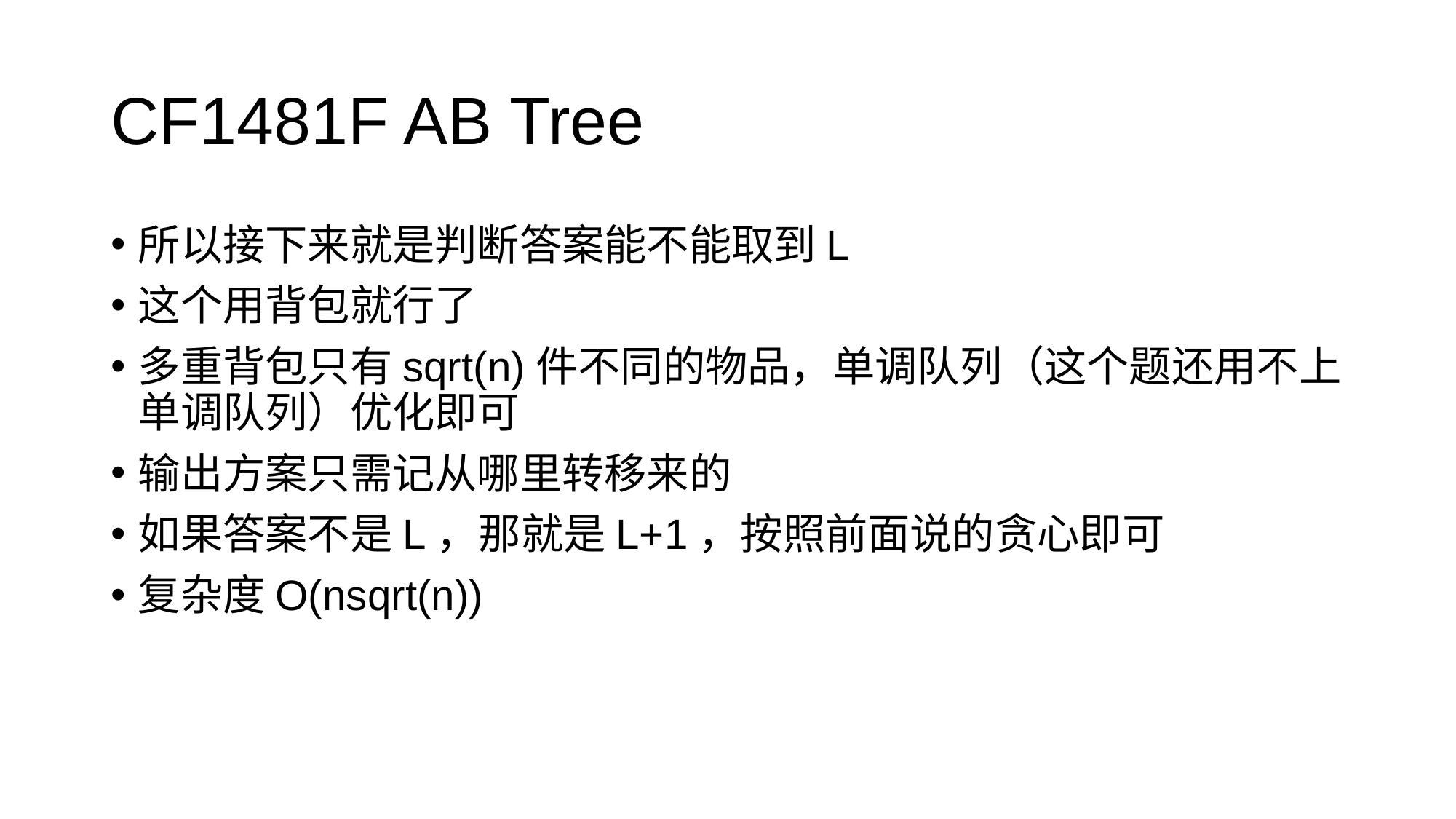

# CF1481F AB Tree
所以接下来就是判断答案能不能取到L
这个用背包就行了
多重背包只有sqrt(n)件不同的物品，单调队列（这个题还用不上单调队列）优化即可
输出方案只需记从哪里转移来的
如果答案不是L，那就是L+1，按照前面说的贪心即可
复杂度O(nsqrt(n))